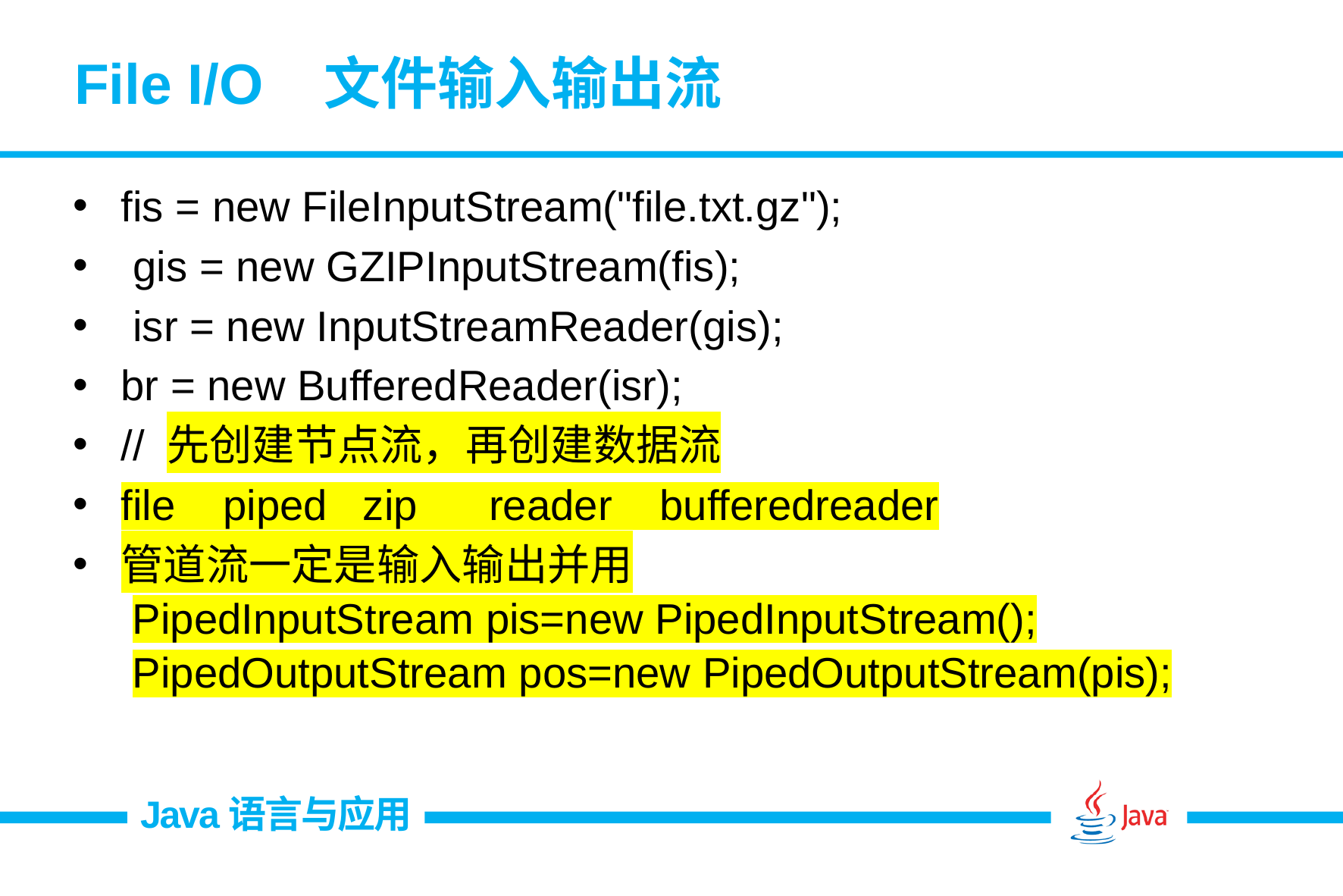

# File I/O   文件输入输出流
fis = new FileInputStream("file.txt.gz");
 gis = new GZIPInputStream(fis);
 isr = new InputStreamReader(gis);
br = new BufferedReader(isr);
// 先创建节点流，再创建数据流
file    piped   zip      reader    bufferedreader
管道流一定是输入输出并用
PipedInputStream pis=new PipedInputStream();
PipedOutputStream pos=new PipedOutputStream(pis);

3